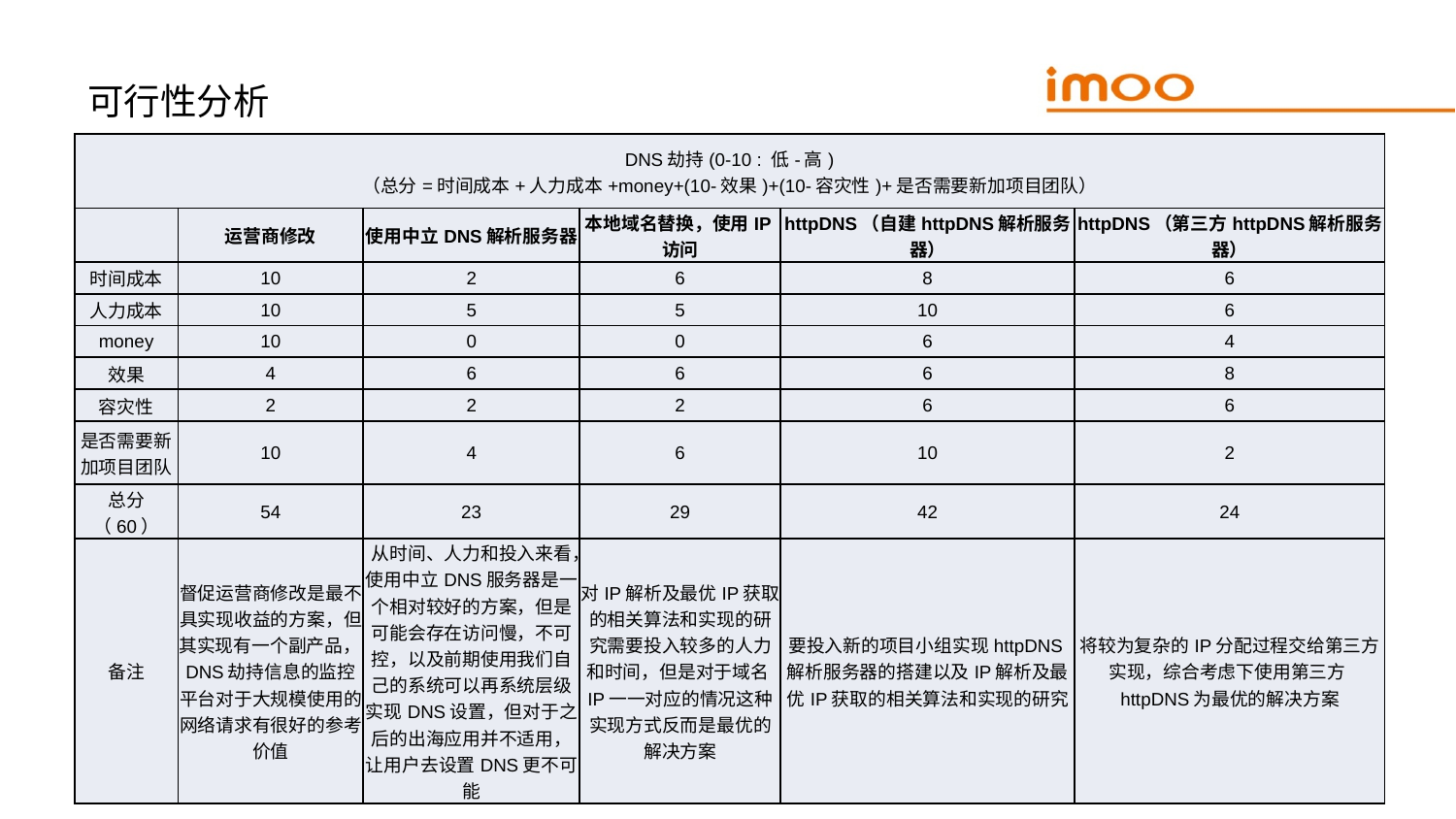

# 可行性分析
| DNS劫持(0-10 : 低-高) （总分=时间成本+人力成本+money+(10-效果)+(10-容灾性)+是否需要新加项目团队） |  |  |  |  |  |
| --- | --- | --- | --- | --- | --- |
|  | 运营商修改 | 使用中立DNS解析服务器 | 本地域名替换，使用IP访问 | httpDNS（自建httpDNS解析服务器） | httpDNS（第三方httpDNS解析服务器） |
| 时间成本 | 10 | 2 | 6 | 8 | 6 |
| 人力成本 | 10 | 5 | 5 | 10 | 6 |
| money | 10 | 0 | 0 | 6 | 4 |
| 效果 | 4 | 6 | 6 | 6 | 8 |
| 容灾性 | 2 | 2 | 2 | 6 | 6 |
| 是否需要新加项目团队 | 10 | 4 | 6 | 10 | 2 |
| 总分（60） | 54 | 23 | 29 | 42 | 24 |
| 备注 | 督促运营商修改是最不具实现收益的方案，但其实现有一个副产品，DNS劫持信息的监控平台对于大规模使用的网络请求有很好的参考价值 | 从时间、人力和投入来看，使用中立DNS服务器是一个相对较好的方案，但是可能会存在访问慢，不可控，以及前期使用我们自己的系统可以再系统层级实现DNS设置，但对于之后的出海应用并不适用，让用户去设置DNS更不可能 | 对IP解析及最优IP获取的相关算法和实现的研究需要投入较多的人力和时间，但是对于域名IP一一对应的情况这种实现方式反而是最优的解决方案 | 要投入新的项目小组实现httpDNS解析服务器的搭建以及IP解析及最优IP获取的相关算法和实现的研究 | 将较为复杂的IP分配过程交给第三方实现，综合考虑下使用第三方httpDNS为最优的解决方案 |